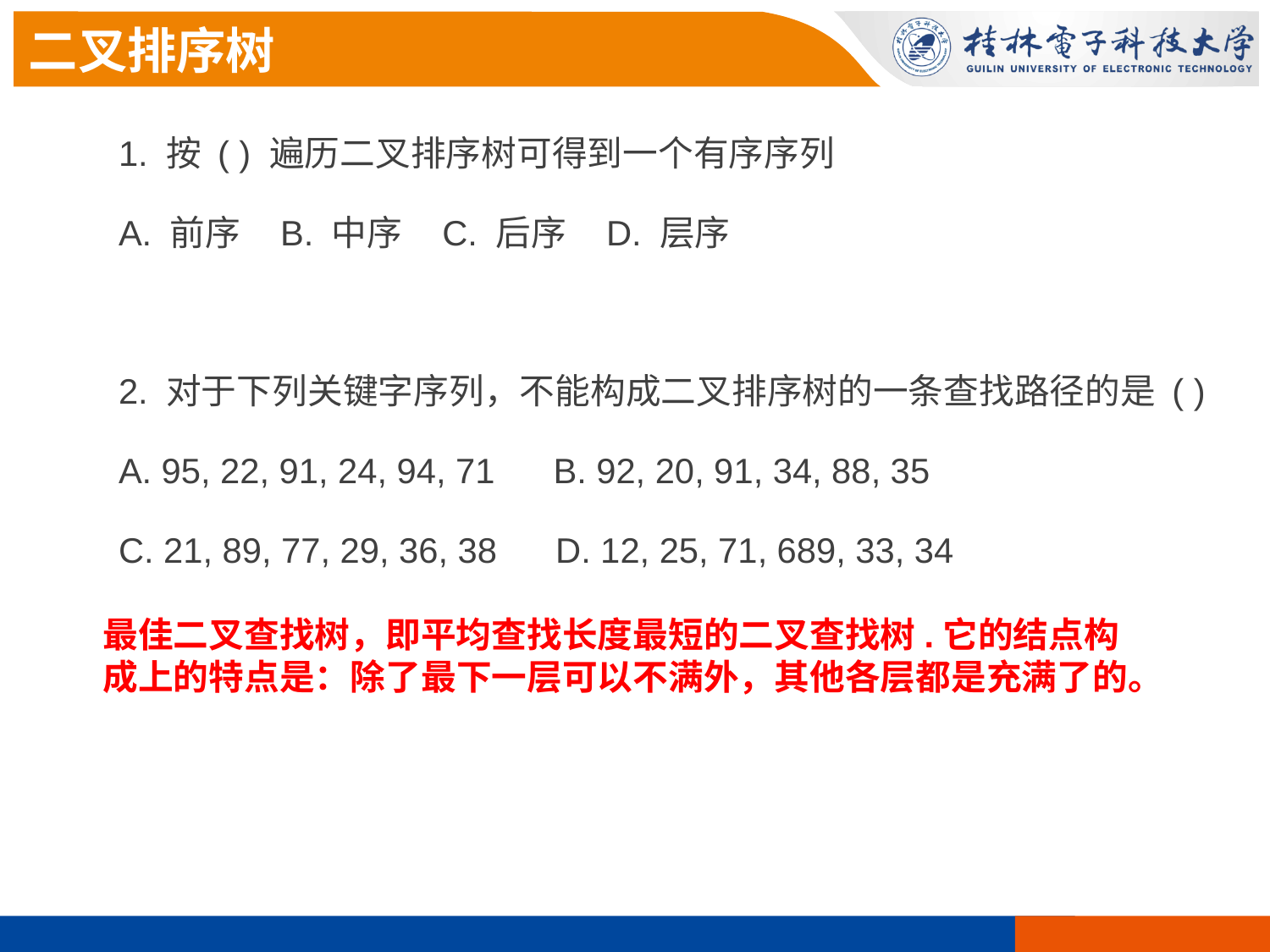

二叉排序树
1. 按 ( ) 遍历二叉排序树可得到一个有序序列
A. 前序    B. 中序    C. 后序    D. 层序

2. 对于下列关键字序列，不能构成二叉排序树的一条查找路径的是 ( )
A. 95, 22, 91, 24, 94, 71      B. 92, 20, 91, 34, 88, 35
C. 21, 89, 77, 29, 36, 38      D. 12, 25, 71, 689, 33, 34
最佳二叉查找树，即平均查找长度最短的二叉查找树.它的结点构成上的特点是：除了最下一层可以不满外，其他各层都是充满了的。